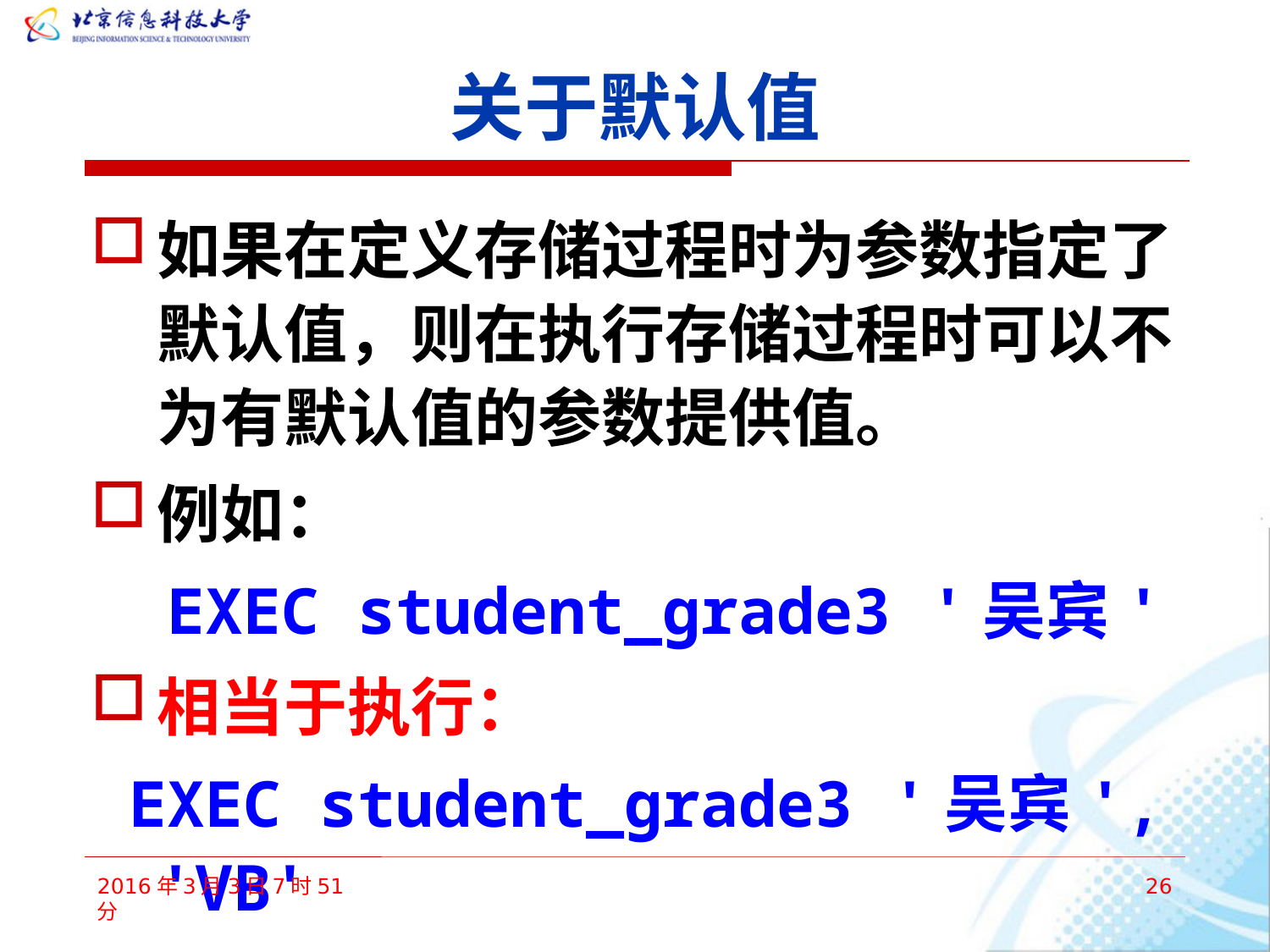

# 关于默认值
如果在定义存储过程时为参数指定了默认值，则在执行存储过程时可以不为有默认值的参数提供值。
例如：
  EXEC student_grade3 '吴宾'
相当于执行：
 EXEC student_grade3 '吴宾', 'VB'
2016年3月3日7时51分
26